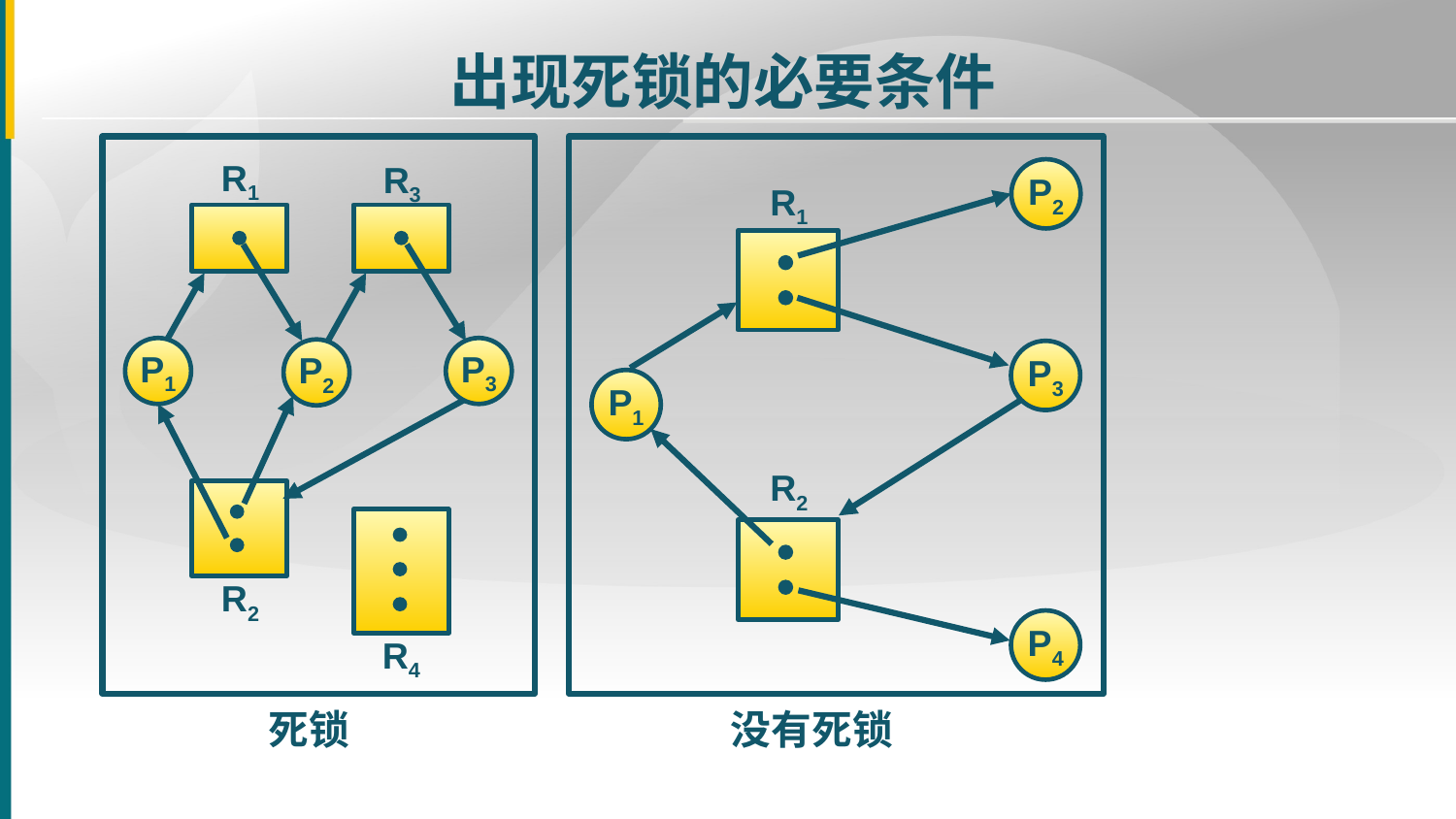

出现死锁的必要条件

R1
R3

P1
P3
P2

R2

R4
P2
R1

P3
P1
R2

P4
死锁
没有死锁